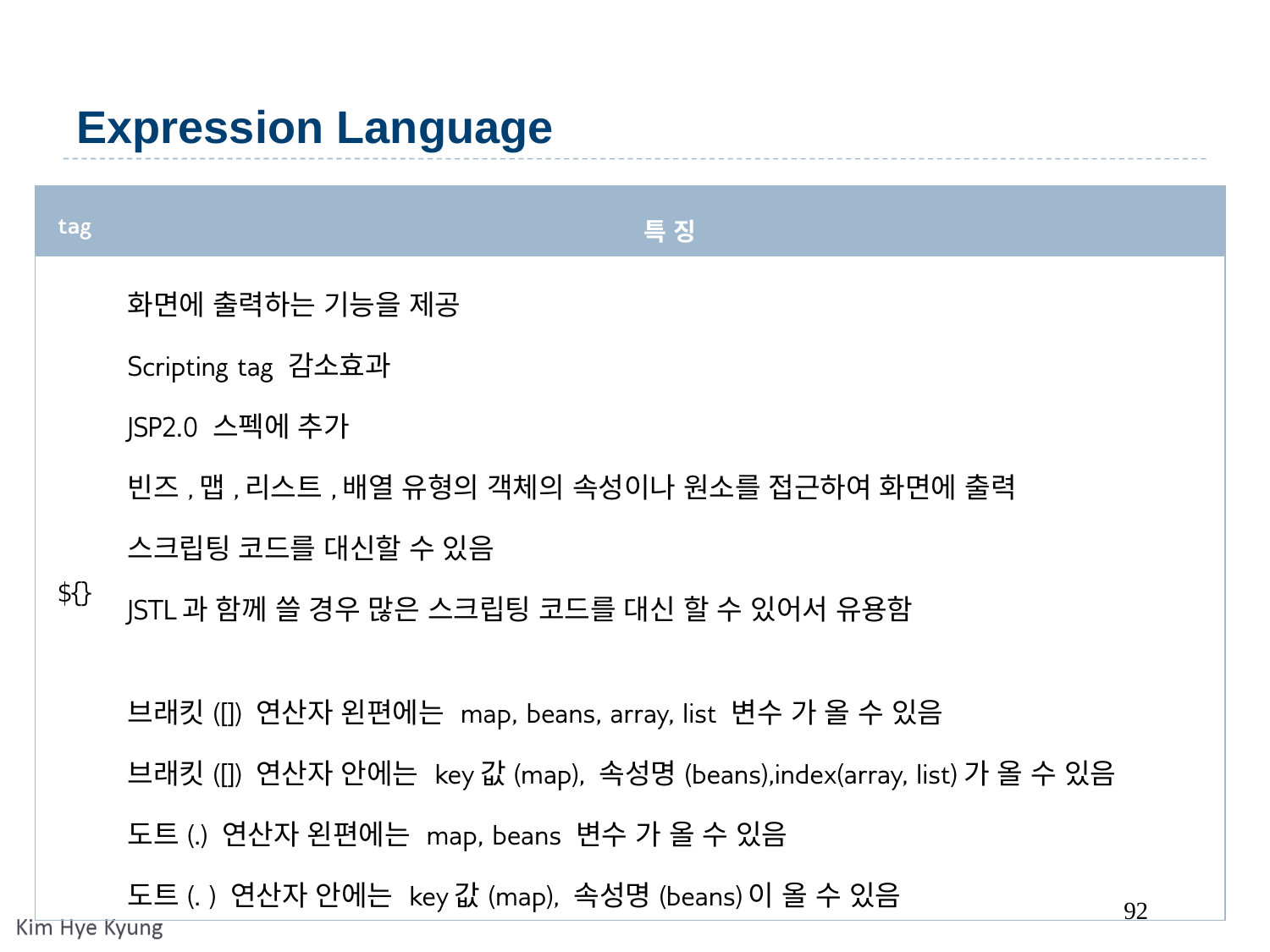

# Expression Language
| tag | 특 징 |
| --- | --- |
| ${} | 화면에 출력하는 기능을 제공 Scripting tag 감소효과 JSP2.0 스펙에 추가 빈즈,맵,리스트,배열 유형의 객체의 속성이나 원소를 접근하여 화면에 출력 스크립팅 코드를 대신할 수 있음 JSTL과 함께 쓸 경우 많은 스크립팅 코드를 대신 할 수 있어서 유용함 브래킷([]) 연산자 왼편에는 map, beans, array, list 변수 가 올 수 있음 브래킷([]) 연산자 안에는 key값(map), 속성명(beans),index(array, list)가 올 수 있음 도트(.) 연산자 왼편에는 map, beans 변수 가 올 수 있음 도트(. ) 연산자 안에는 key값(map), 속성명(beans)이 올 수 있음 |
92